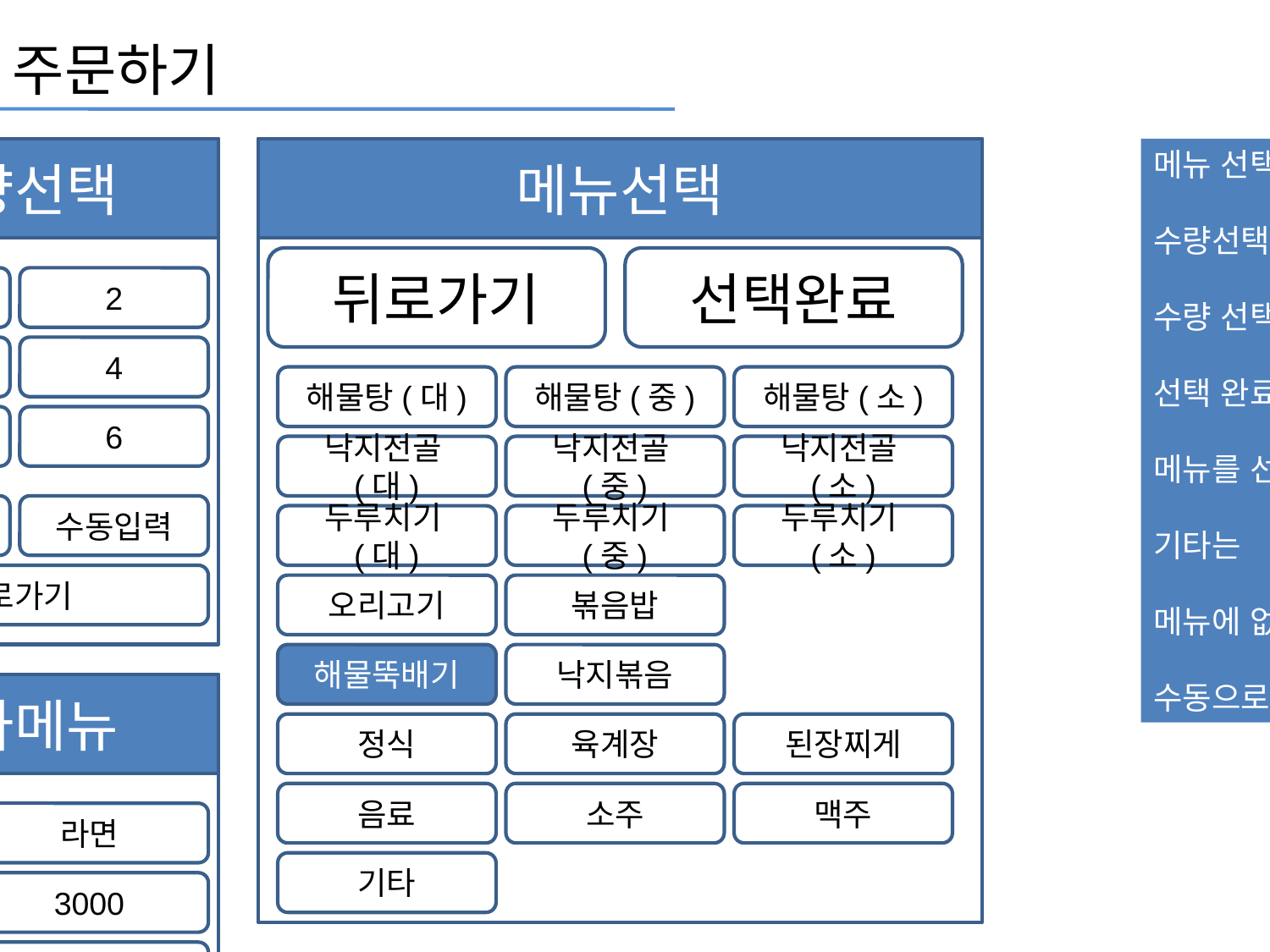

주문하기

수량선택
메뉴선택
메뉴 선택시

수량선택 팝업이 뜨고

수량 선택 후

선택 완료버튼을 클릭하여

메뉴를 선택완료함

기타는

메뉴에 없는 메뉴 주문시

수동으로 입력
뒤로가기
선택완료
1
2
3
4
해물탕(대)
해물탕(중)
해물탕(소)
5
6
낙지전골(대)
낙지전골(중)
낙지전골(소)
*
수동입력
두루치기(대)
두루치기(중)
두루치기(소)
뒤로가기
오리고기
볶음밥
해물뚝배기
낙지볶음

기타메뉴
정식
육계장
된장찌게
음료
소주
맥주
메뉴명
라면
기타
가격
3000
수량
3
뒤로가기
입력완료